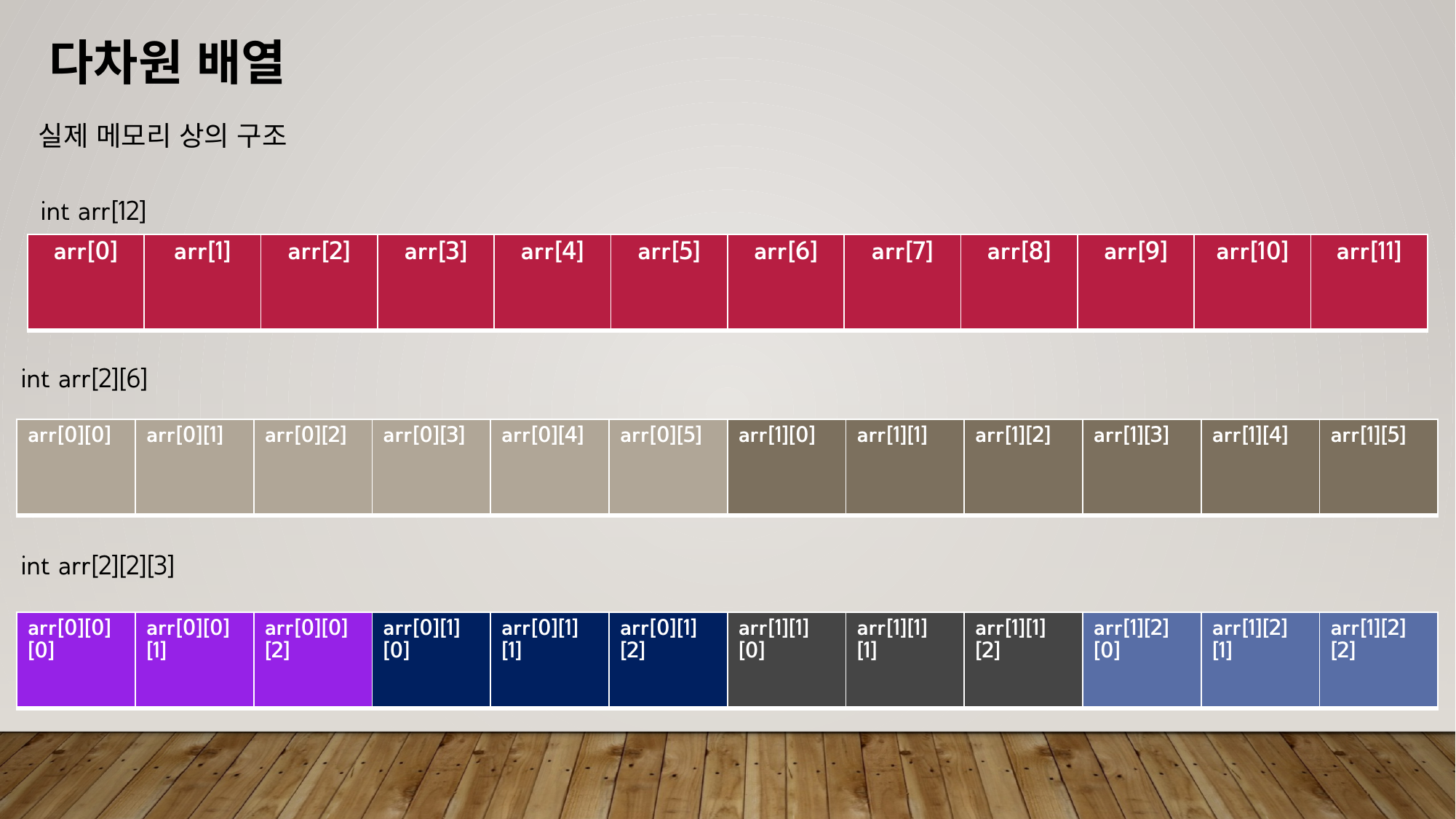

다차원 배열
실제 메모리 상의 구조
 int arr[12]
| arr[0] | arr[1] | arr[2] | arr[3] | arr[4] | arr[5] | arr[6] | arr[7] | arr[8] | arr[9] | arr[10] | arr[11] |
| --- | --- | --- | --- | --- | --- | --- | --- | --- | --- | --- | --- |
 int arr[2][6]
| arr[0][0] | arr[0][1] | arr[0][2] | arr[0][3] | arr[0][4] | arr[0][5] | arr[1][0] | arr[1][1] | arr[1][2] | arr[1][3] | arr[1][4] | arr[1][5] |
| --- | --- | --- | --- | --- | --- | --- | --- | --- | --- | --- | --- |
 int arr[2][2][3]
| arr[0][0] [0] | arr[0][0] [1] | arr[0][0] [2] | arr[0][1] [0] | arr[0][1] [1] | arr[0][1] [2] | arr[1][1] [0] | arr[1][1] [1] | arr[1][1] [2] | arr[1][2] [0] | arr[1][2] [1] | arr[1][2] [2] |
| --- | --- | --- | --- | --- | --- | --- | --- | --- | --- | --- | --- |